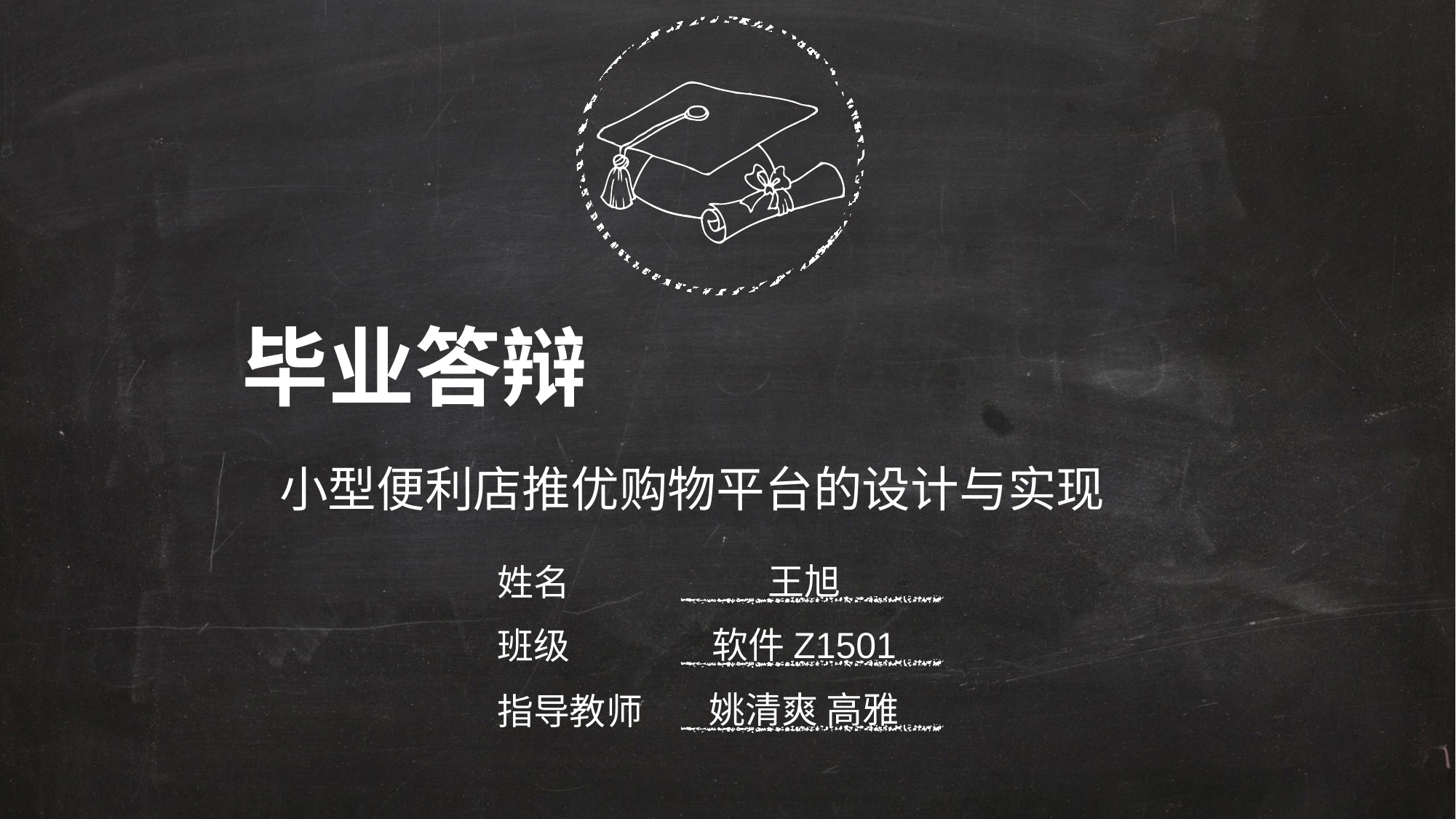

毕业答辩
小型便利店推优购物平台的设计与实现

王旭
姓名

软件Z1501
班级

姚清爽 高雅
指导教师